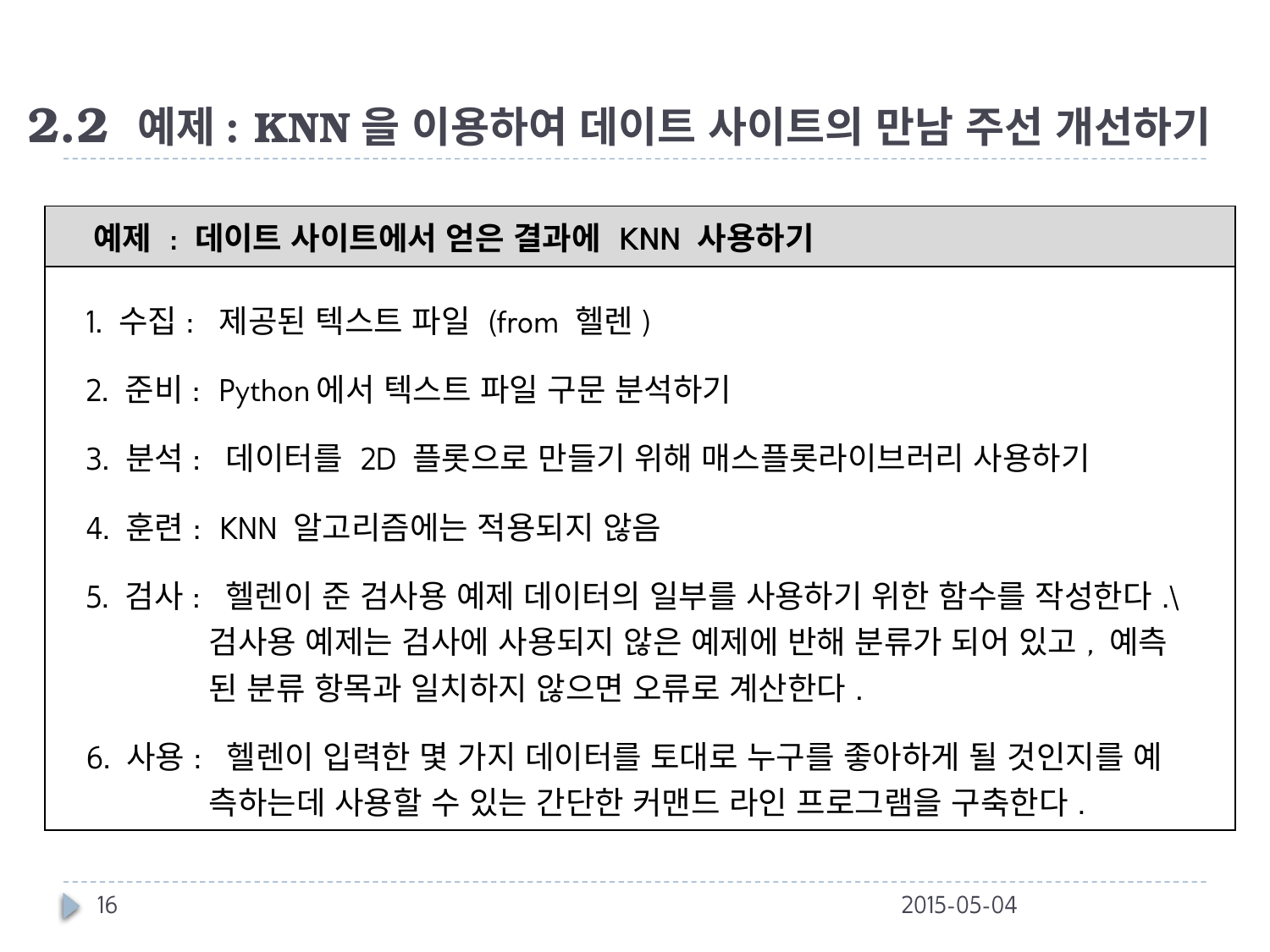

# 2.2 예제: KNN을 이용하여 데이트 사이트의 만남 주선 개선하기
| 예제 : 데이트 사이트에서 얻은 결과에 KNN 사용하기 |
| --- |
| 1. 수집: 제공된 텍스트 파일 (from 헬렌) 2. 준비: Python에서 텍스트 파일 구문 분석하기 3. 분석: 데이터를 2D 플롯으로 만들기 위해 매스플롯라이브러리 사용하기 4. 훈련: KNN 알고리즘에는 적용되지 않음 5. 검사: 헬렌이 준 검사용 예제 데이터의 일부를 사용하기 위한 함수를 작성한다.\ 검사용 예제는 검사에 사용되지 않은 예제에 반해 분류가 되어 있고, 예측 된 분류 항목과 일치하지 않으면 오류로 계산한다. 6. 사용: 헬렌이 입력한 몇 가지 데이터를 토대로 누구를 좋아하게 될 것인지를 예 측하는데 사용할 수 있는 간단한 커맨드 라인 프로그램을 구축한다. |
16
2015-05-04